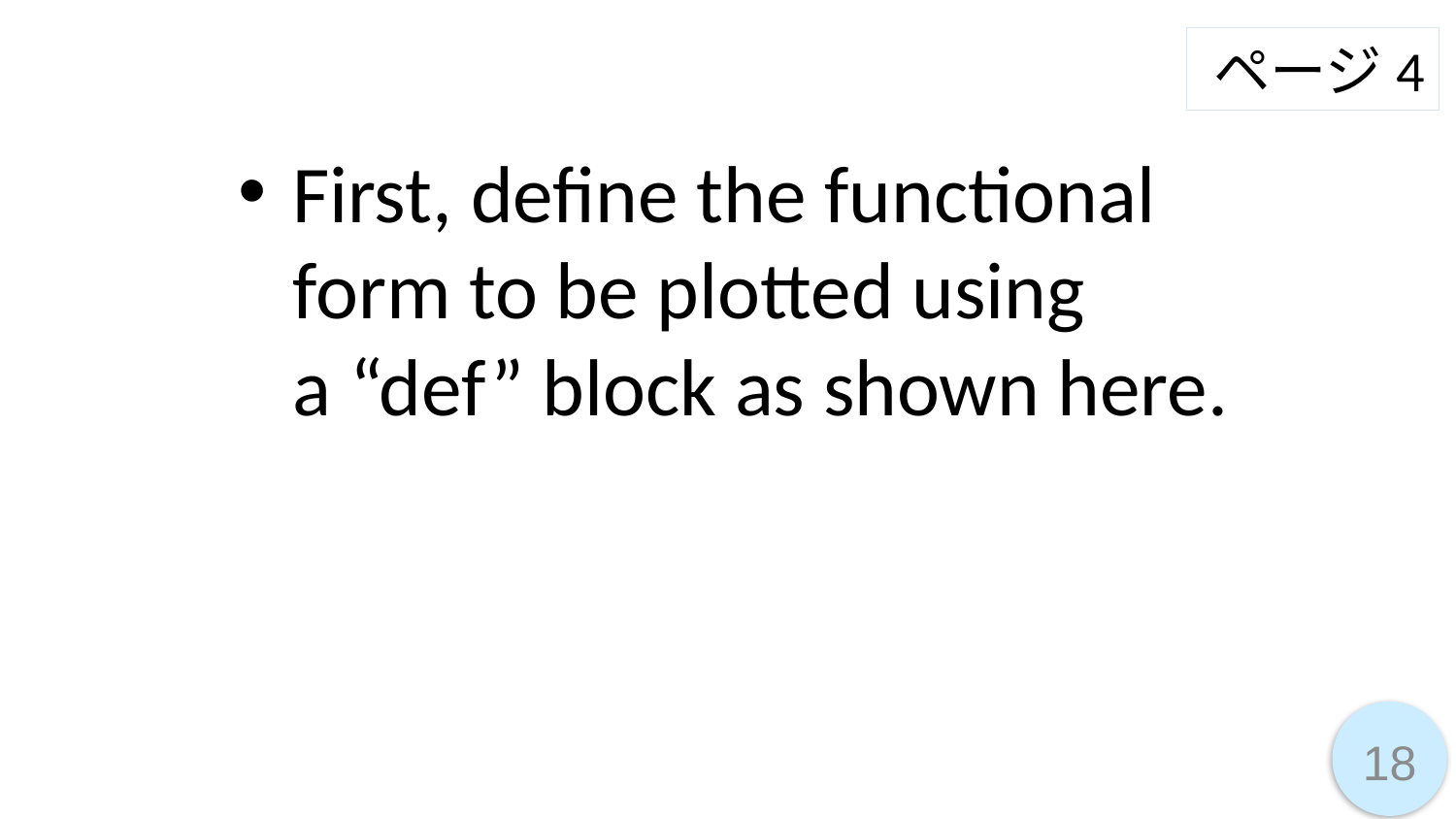

ページ4
First, define the functional form to be plotted using
a “def” block as shown here.
18